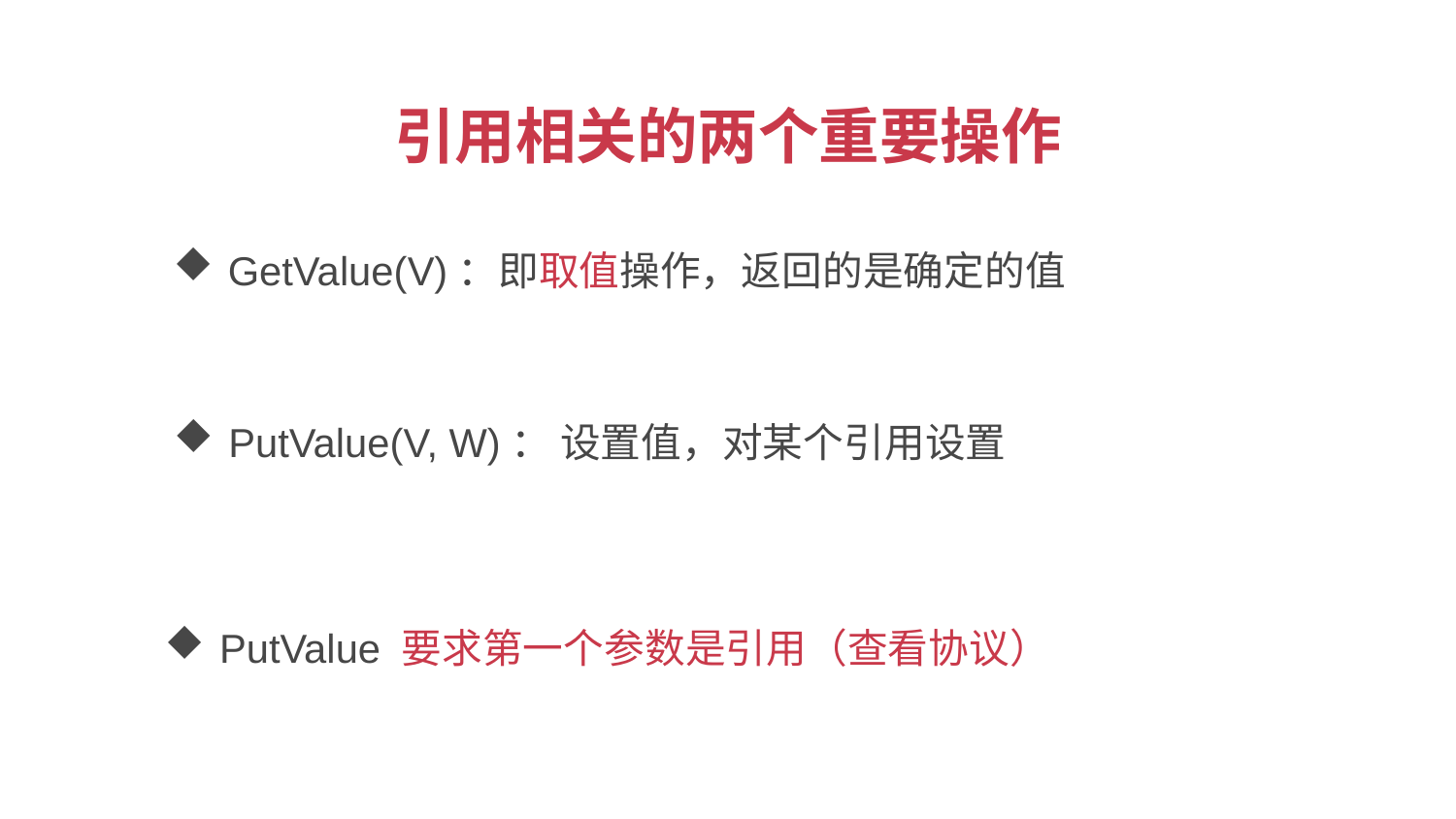

引用相关的两个重要操作
GetValue(V)：即取值操作，返回的是确定的值
PutValue(V, W)： 设置值，对某个引用设置
PutValue 要求第一个参数是引用（查看协议）